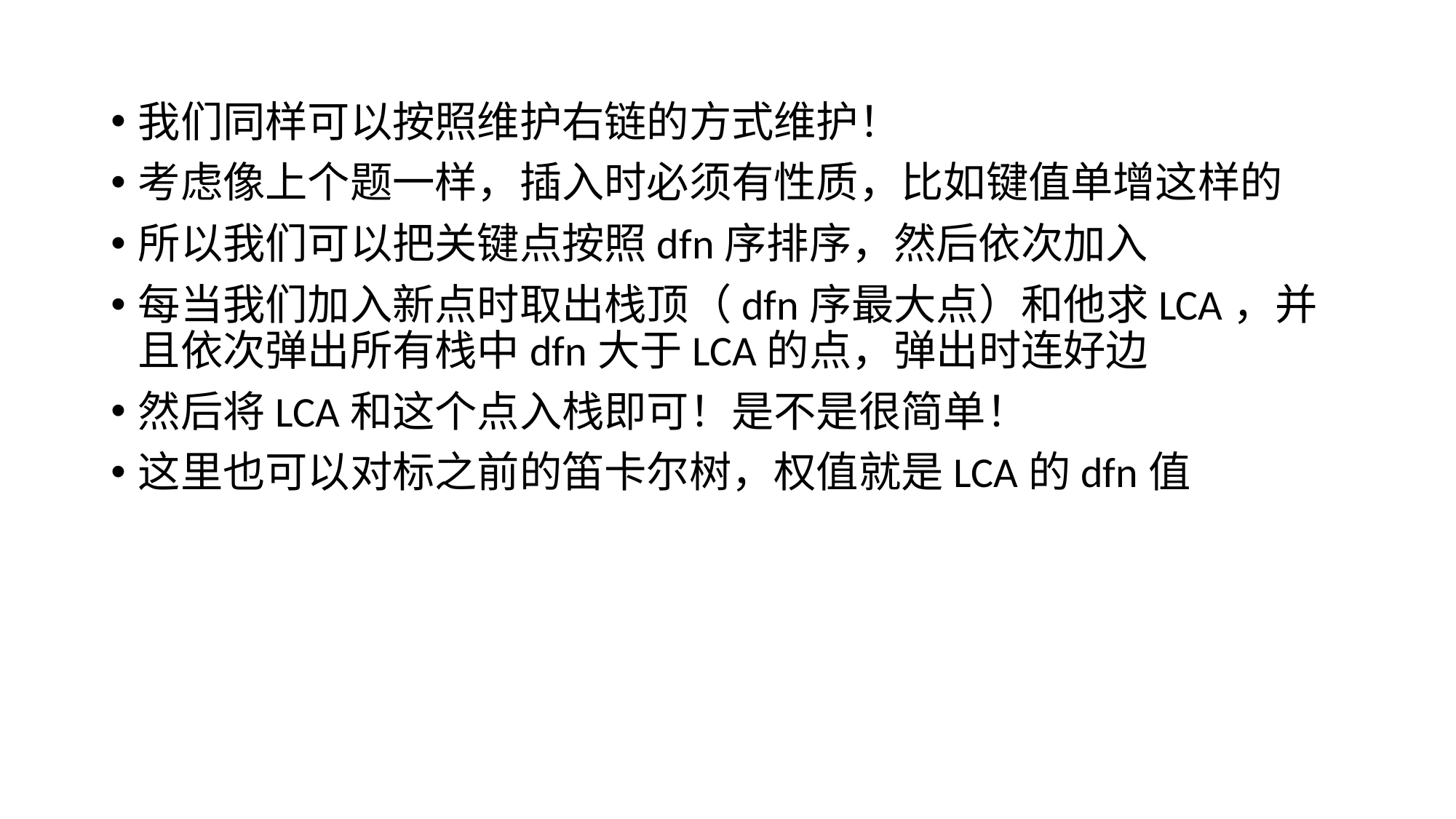

我们同样可以按照维护右链的方式维护！
考虑像上个题一样，插入时必须有性质，比如键值单增这样的
所以我们可以把关键点按照dfn序排序，然后依次加入
每当我们加入新点时取出栈顶（dfn序最大点）和他求LCA，并且依次弹出所有栈中dfn大于LCA的点，弹出时连好边
然后将LCA和这个点入栈即可！是不是很简单！
这里也可以对标之前的笛卡尔树，权值就是LCA的dfn值